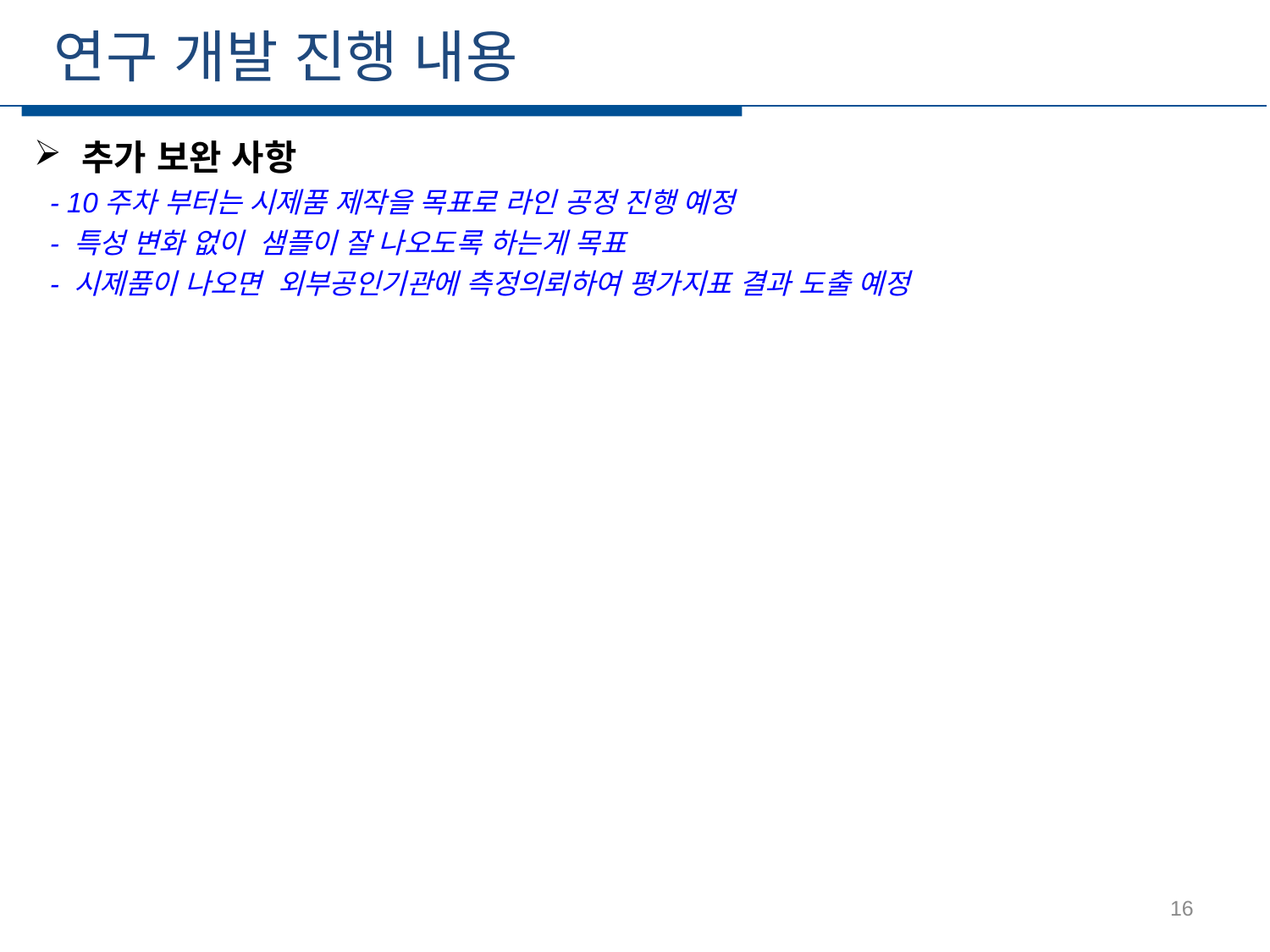

연구 개발 진행 내용

추가 보완 사항
  - 10주차 부터는 시제품 제작을 목표로 라인 공정 진행 예정
  - 특성 변화 없이  샘플이 잘 나오도록 하는게 목표
  - 시제품이 나오면  외부공인기관에 측정의뢰하여 평가지표 결과 도출 예정
16